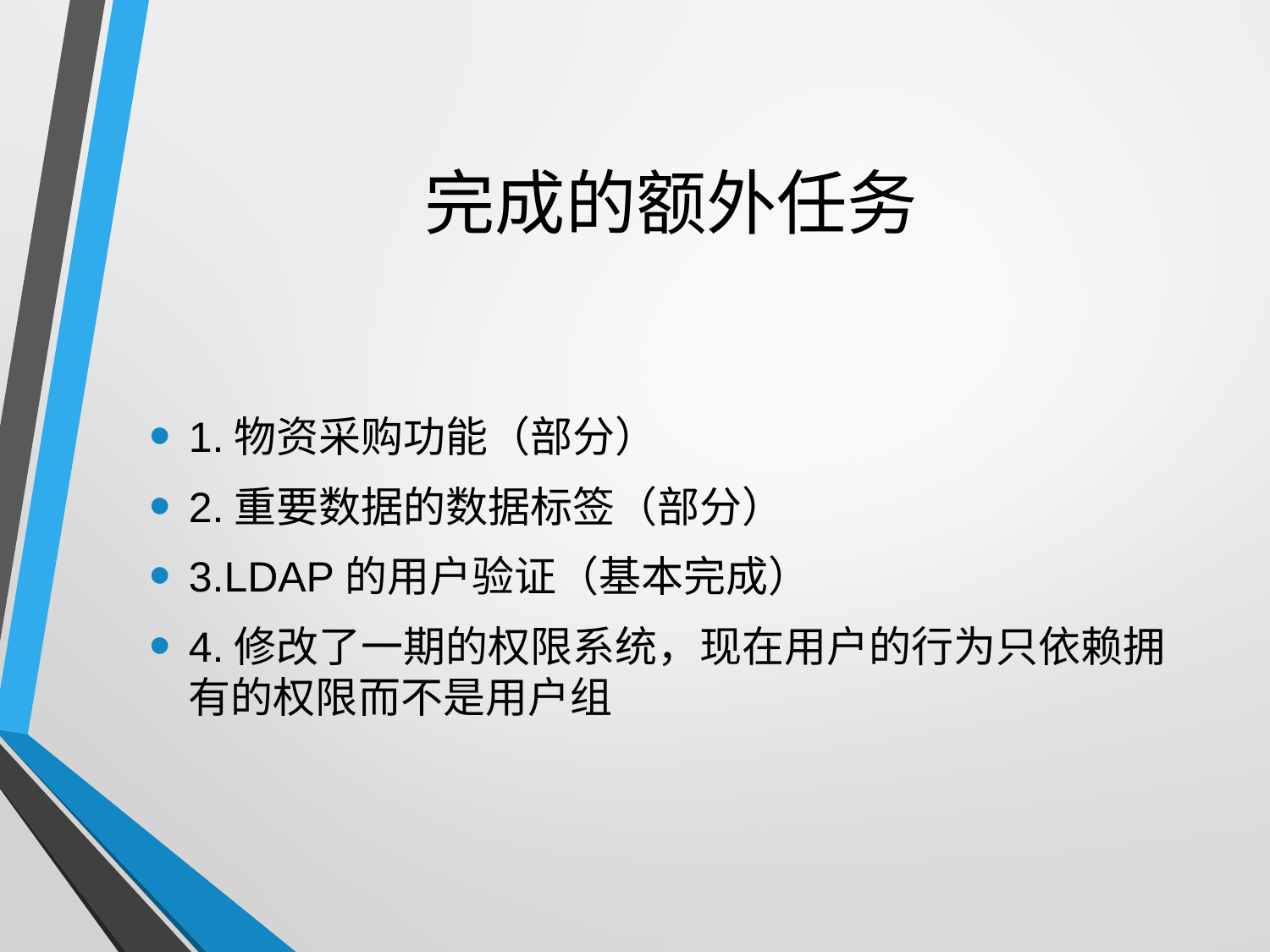

# 完成的额外任务
1.物资采购功能（部分）
2.重要数据的数据标签（部分）
3.LDAP的用户验证（基本完成）
4.修改了一期的权限系统，现在用户的行为只依赖拥有的权限而不是用户组